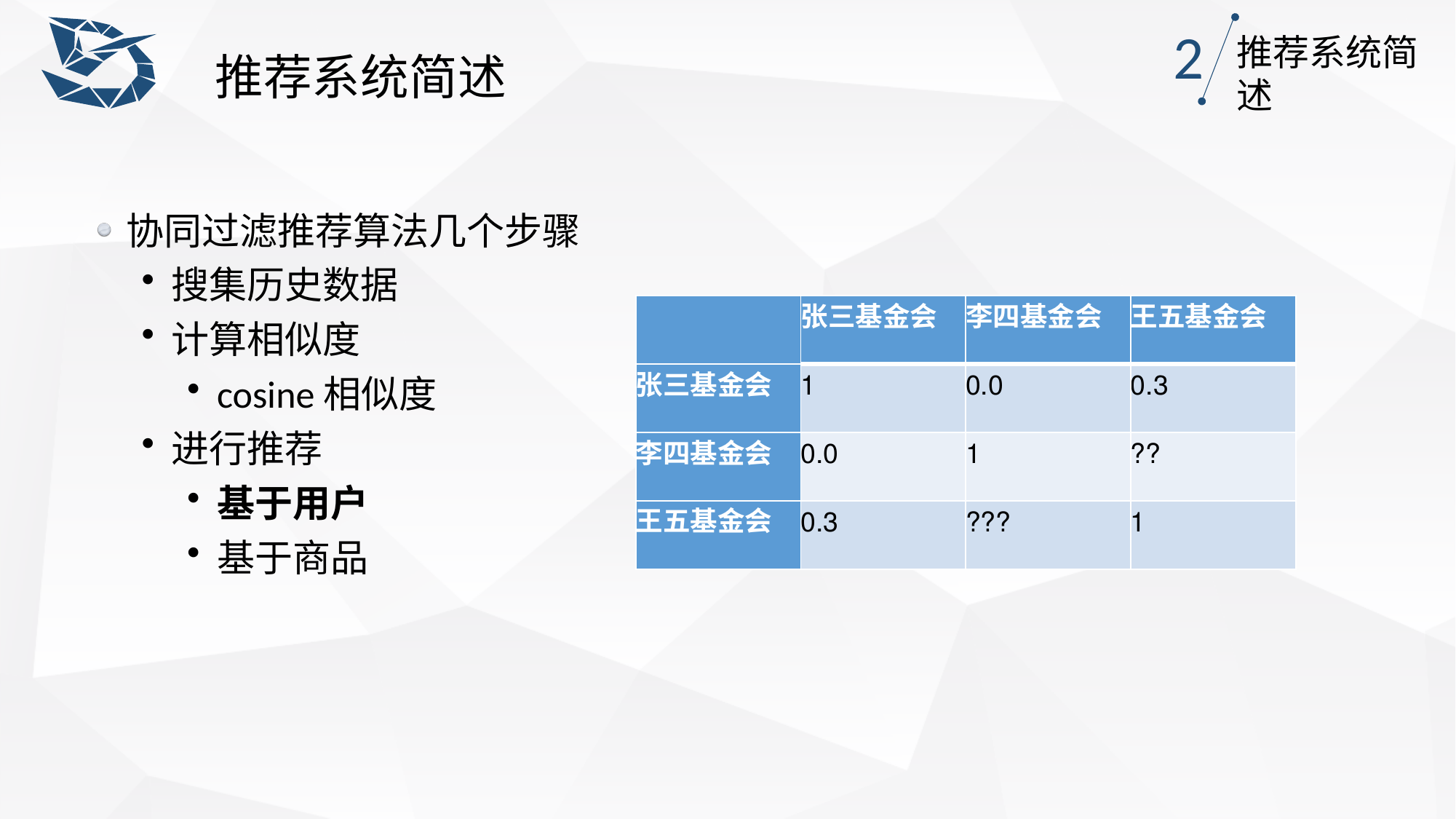

2

推荐系统简述
推荐系统简述
协同过滤推荐算法几个步骤
搜集历史数据
计算相似度
cosine相似度
进行推荐
基于用户
基于商品
|  | 张三基金会 | 李四基金会 | 王五基金会 |
| --- | --- | --- | --- |
| 张三基金会 | 1 | 0.0 | 0.3 |
| 李四基金会 | 0.0 | 1 | ?? |
| 王五基金会 | 0.3 | ??? | 1 |